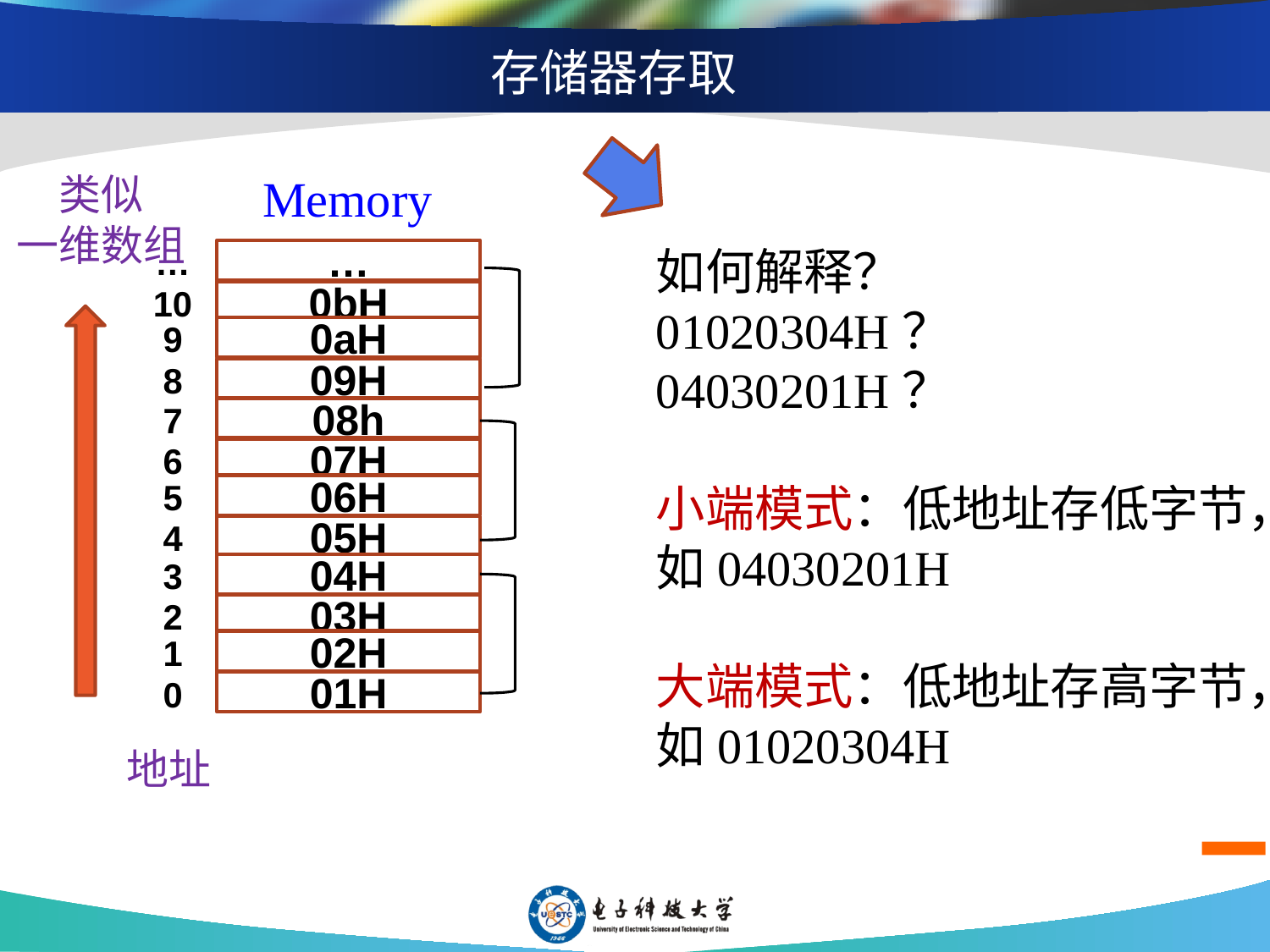

24
# 存储器存取

Memory
类似
一维数组
如何解释？
01020304H？04030201H？

小端模式：低地址存低字节，如04030201H

大端模式：低地址存高字节，如01020304H

…
…
10
9
8
7
6
5
4
3
2
1
0

0bH
0aH
09H
08h

07H
06H

05H
04H

03H
02H
01H
地址